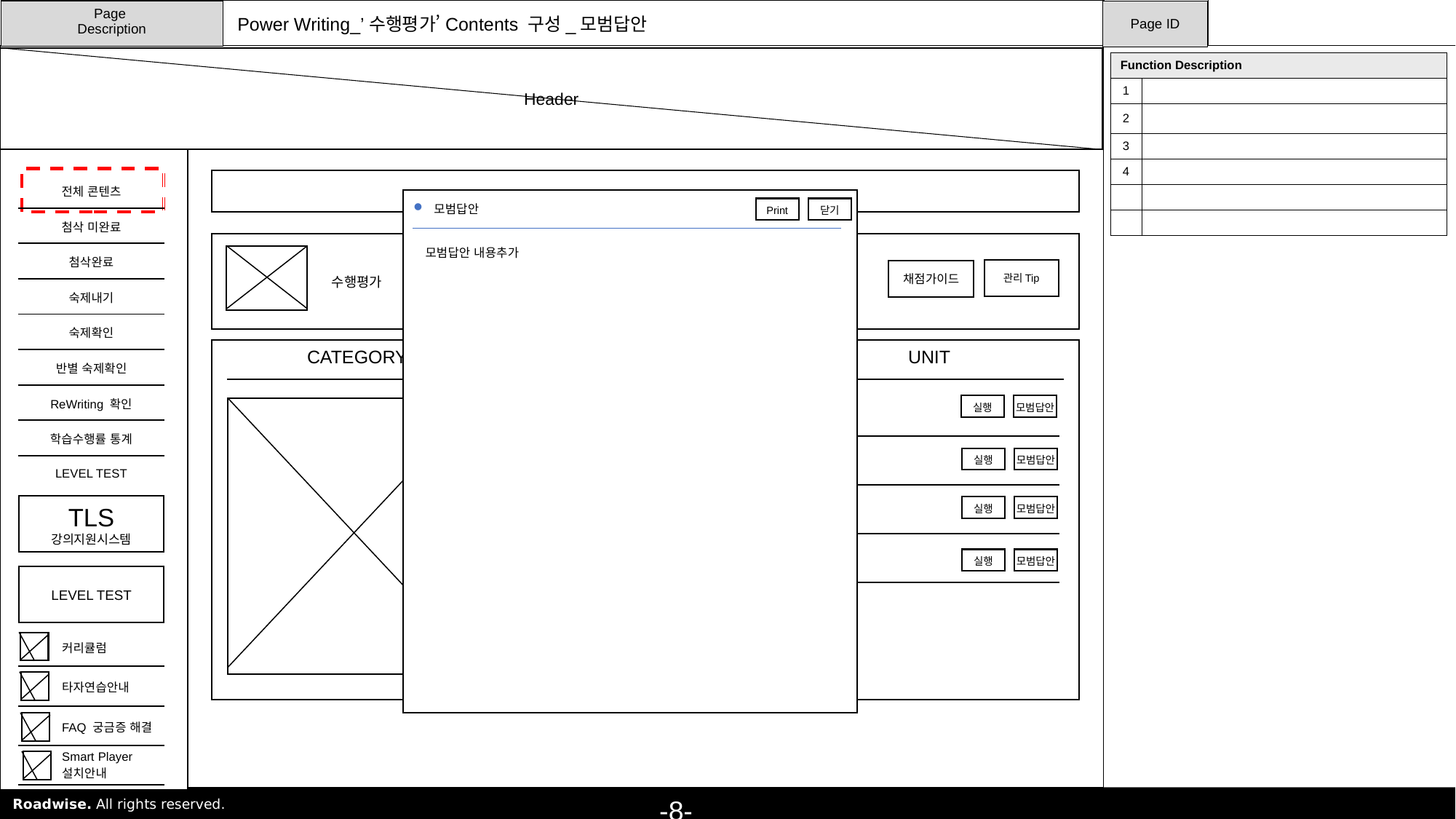

Power Writing_’수행평가’Contents 구성_모범답안
Header
| Function Description |  |
| --- | --- |
| 1 |  |
| 2 |  |
| 3 |  |
| 4 |  |
|  |  |
|  |  |

| 전체 콘텐츠 |
| --- |
| 첨삭 미완료 |
| 첨삭완료 |
| 숙제내기 |
| 숙제확인 |
| 반별 숙제확인 |
| ReWriting 확인 |
| 학습수행률 통계 |
| LEVEL TEST |

모범답안
Print
닫기
수행평가
모범답안 내용추가

관리Tip
채점가이드
CATEGORY
UNIT
LEVEL
|  |
| --- |
|  |
|  |
|  |
실행
모범답안

실행
모범답안
TLS
강의지원시스템
실행
모범답안
실행
모범답안
LEVEL TEST
| 커리큘럼 |
| --- |
| 타자연습안내 |
| FAQ 궁금증 해결 |
| Smart Player 설치안내 |